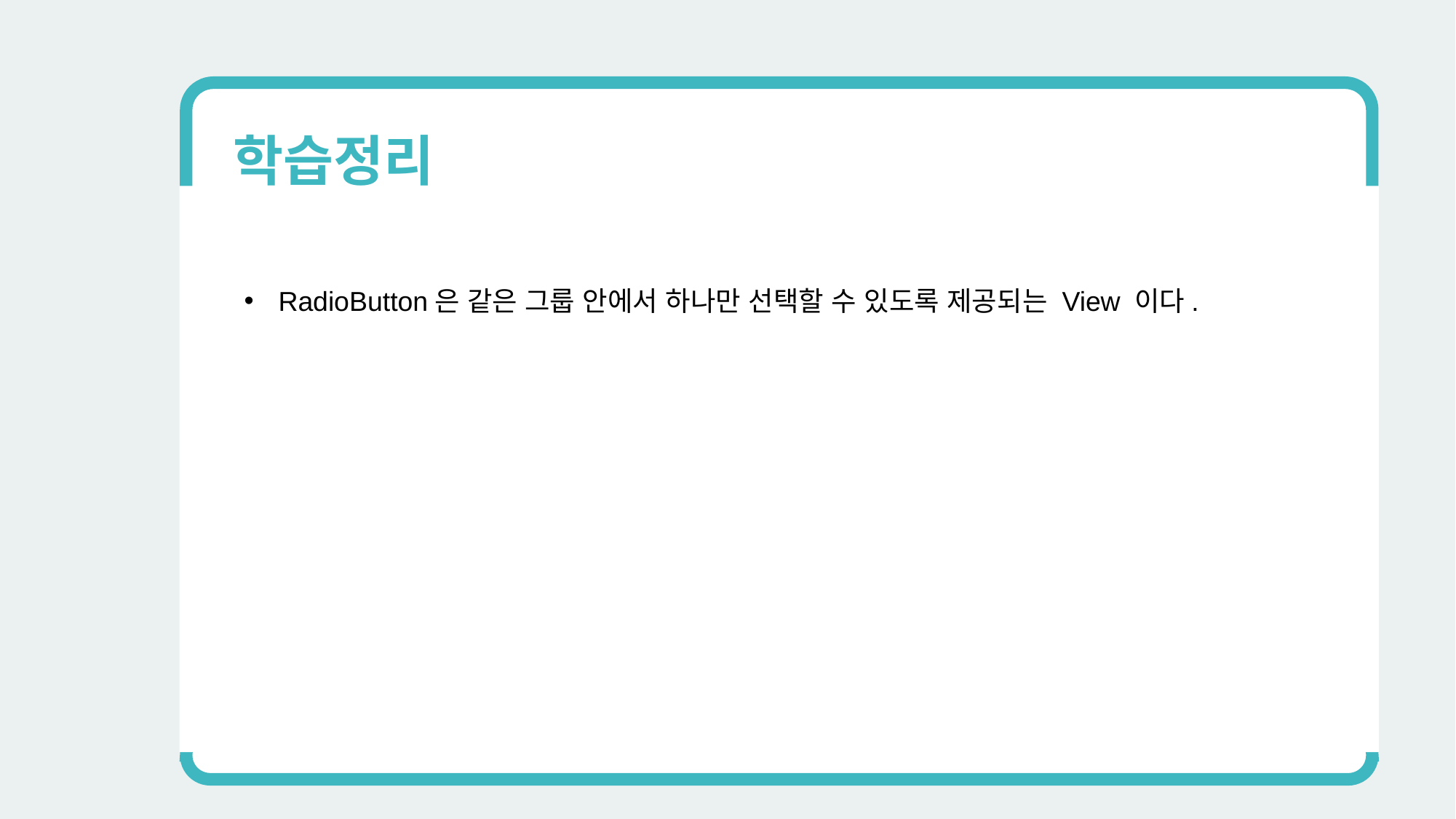

학습정리

RadioButton은 같은 그룹 안에서 하나만 선택할 수 있도록 제공되는 View 이다.